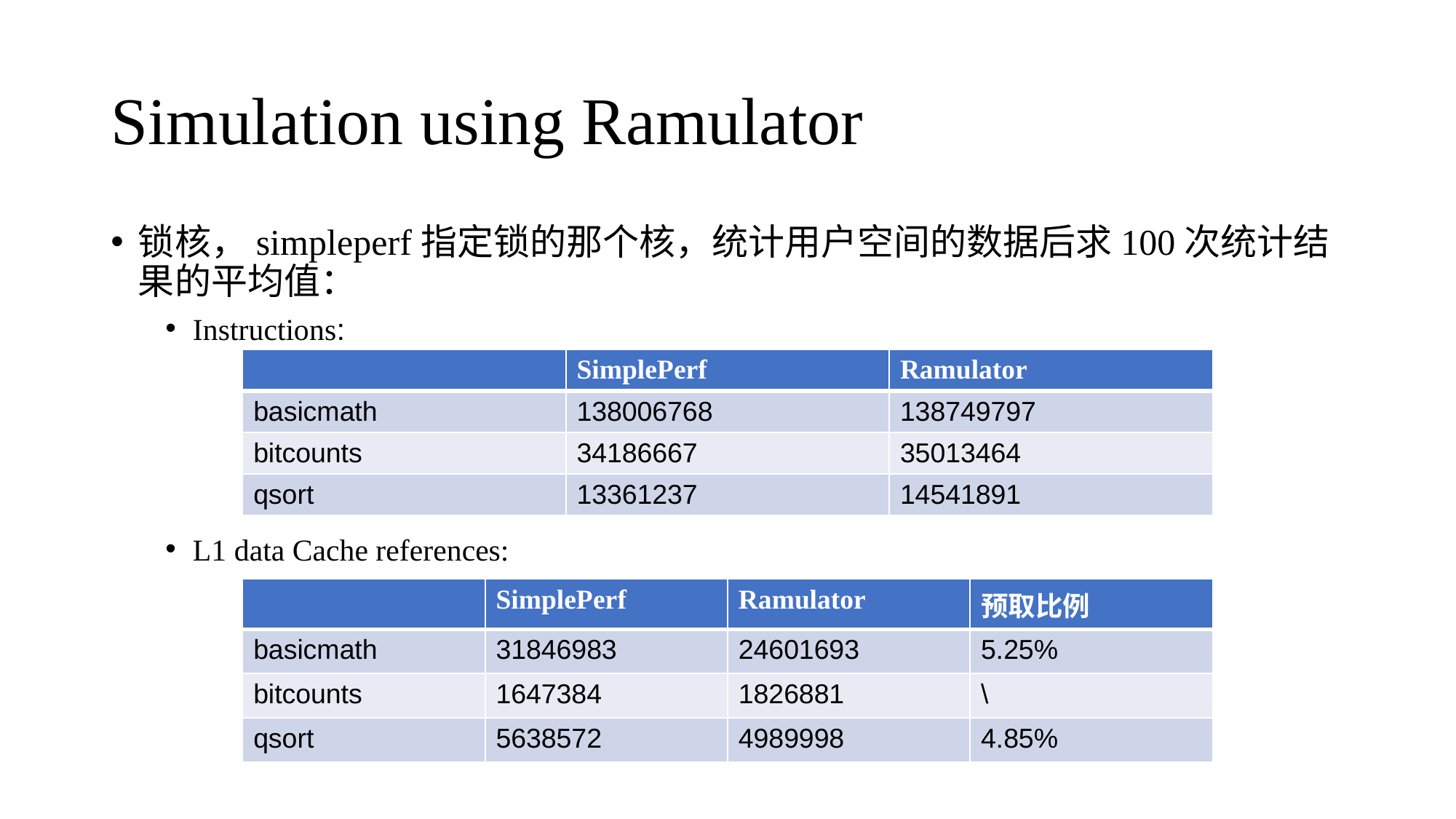

# Simulation using Ramulator
锁核，simpleperf指定锁的那个核，统计用户空间的数据后求100次统计结果的平均值：
Instructions:

L1 data Cache references:

|  | SimplePerf | Ramulator |
| --- | --- | --- |
| basicmath | 138006768 | 138749797 |
| bitcounts | 34186667 | 35013464 |
| qsort | 13361237 | 14541891 |
|  | SimplePerf | Ramulator | 预取比例 |
| --- | --- | --- | --- |
| basicmath | 31846983 | 24601693 | 5.25% |
| bitcounts | 1647384 | 1826881 | \ |
| qsort | 5638572 | 4989998 | 4.85% |